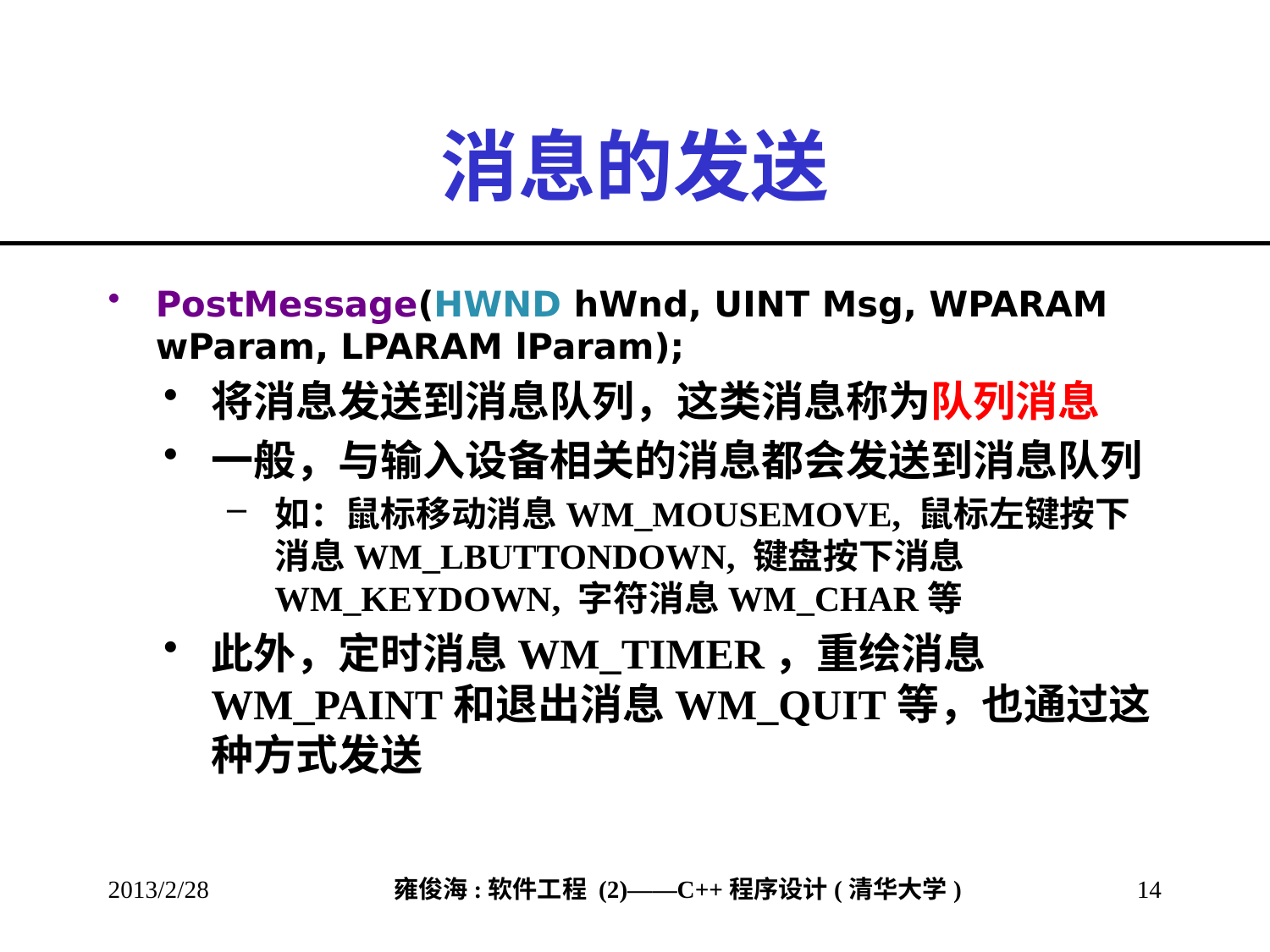

# 消息的发送
PostMessage(HWND hWnd, UINT Msg, WPARAM wParam, LPARAM lParam);
将消息发送到消息队列，这类消息称为队列消息
一般，与输入设备相关的消息都会发送到消息队列
如：鼠标移动消息WM_MOUSEMOVE, 鼠标左键按下消息WM_LBUTTONDOWN, 键盘按下消息WM_KEYDOWN, 字符消息WM_CHAR等
此外，定时消息WM_TIMER，重绘消息WM_PAINT和退出消息WM_QUIT等，也通过这种方式发送

2013/2/28
14